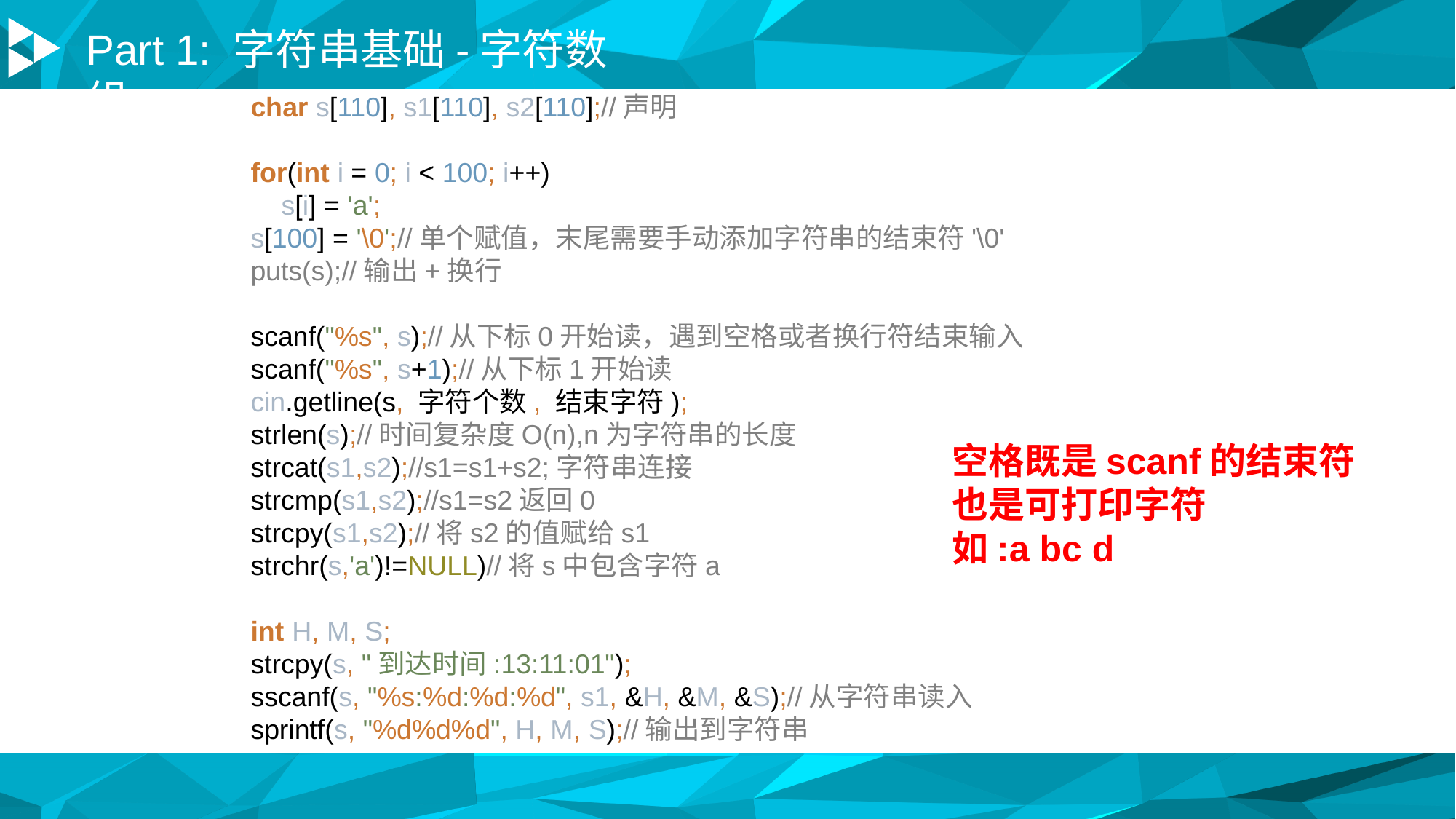

Part 1: 字符串基础-字符数组
char s[110], s1[110], s2[110];//声明
for(int i = 0; i < 100; i++)
    s[i] = 'a';
s[100] = '\0';//单个赋值，末尾需要手动添加字符串的结束符'\0'
puts(s);//输出+换行
scanf("%s", s);//从下标0开始读，遇到空格或者换行符结束输入
scanf("%s", s+1);//从下标1开始读
cin.getline(s, 字符个数, 结束字符);
strlen(s);//时间复杂度O(n),n为字符串的长度
strcat(s1,s2);//s1=s1+s2;字符串连接
strcmp(s1,s2);//s1=s2返回0
strcpy(s1,s2);//将s2的值赋给s1
strchr(s,'a')!=NULL)//将s中包含字符a
int H, M, S;
strcpy(s, "到达时间:13:11:01");
sscanf(s, "%s:%d:%d:%d", s1, &H, &M, &S);//从字符串读入
sprintf(s, "%d%d%d", H, M, S);//输出到字符串
A
空格既是scanf的结束符也是可打印字符
如:a bc d
C
D